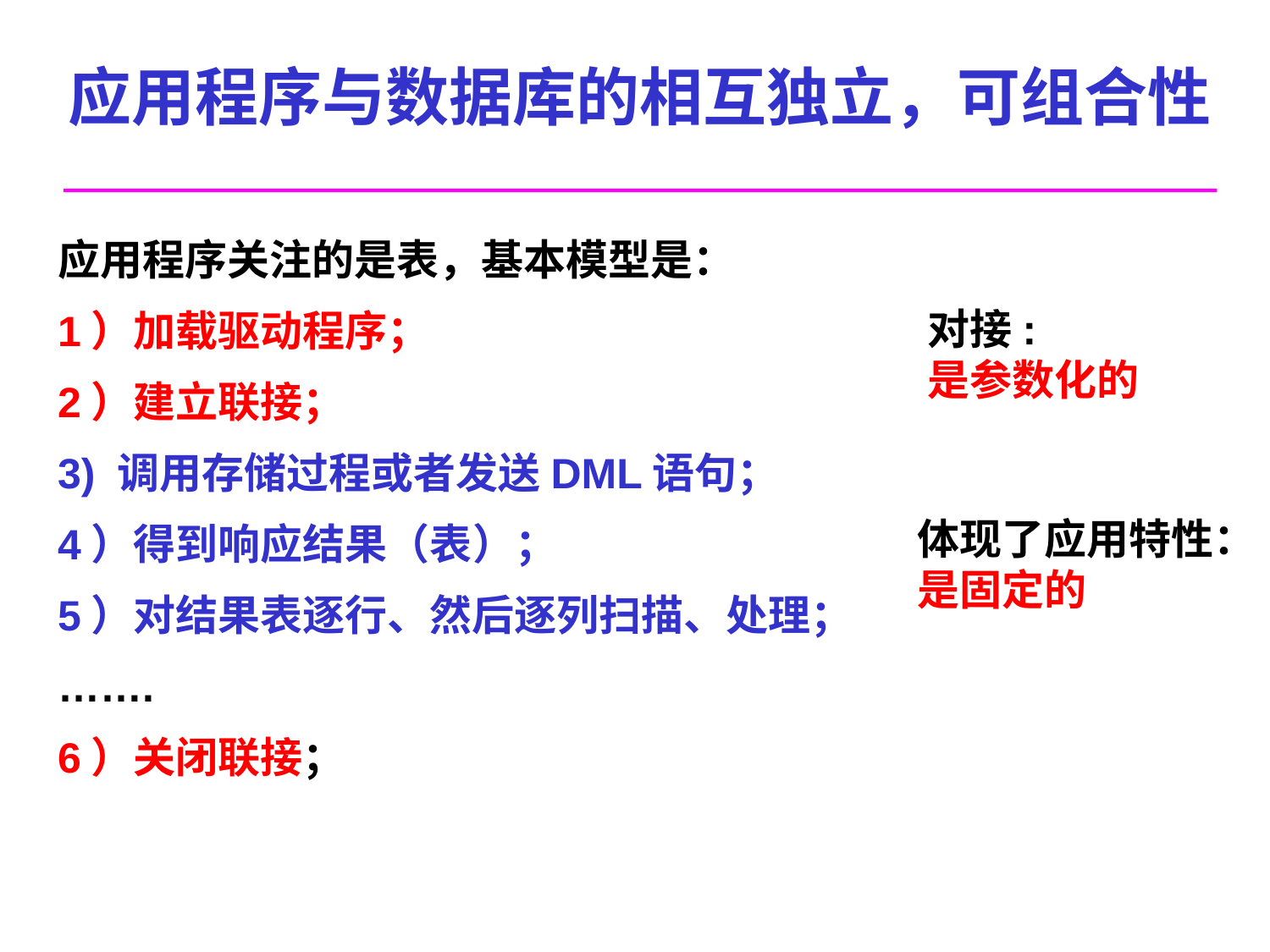

# 应用程序与数据库的相互独立，可组合性
应用程序关注的是表，基本模型是：
1）加载驱动程序；
2）建立联接；
3) 调用存储过程或者发送DML语句；
4）得到响应结果（表）；
5）对结果表逐行、然后逐列扫描、处理；
…….
6）关闭联接；
对接:
是参数化的
体现了应用特性：是固定的